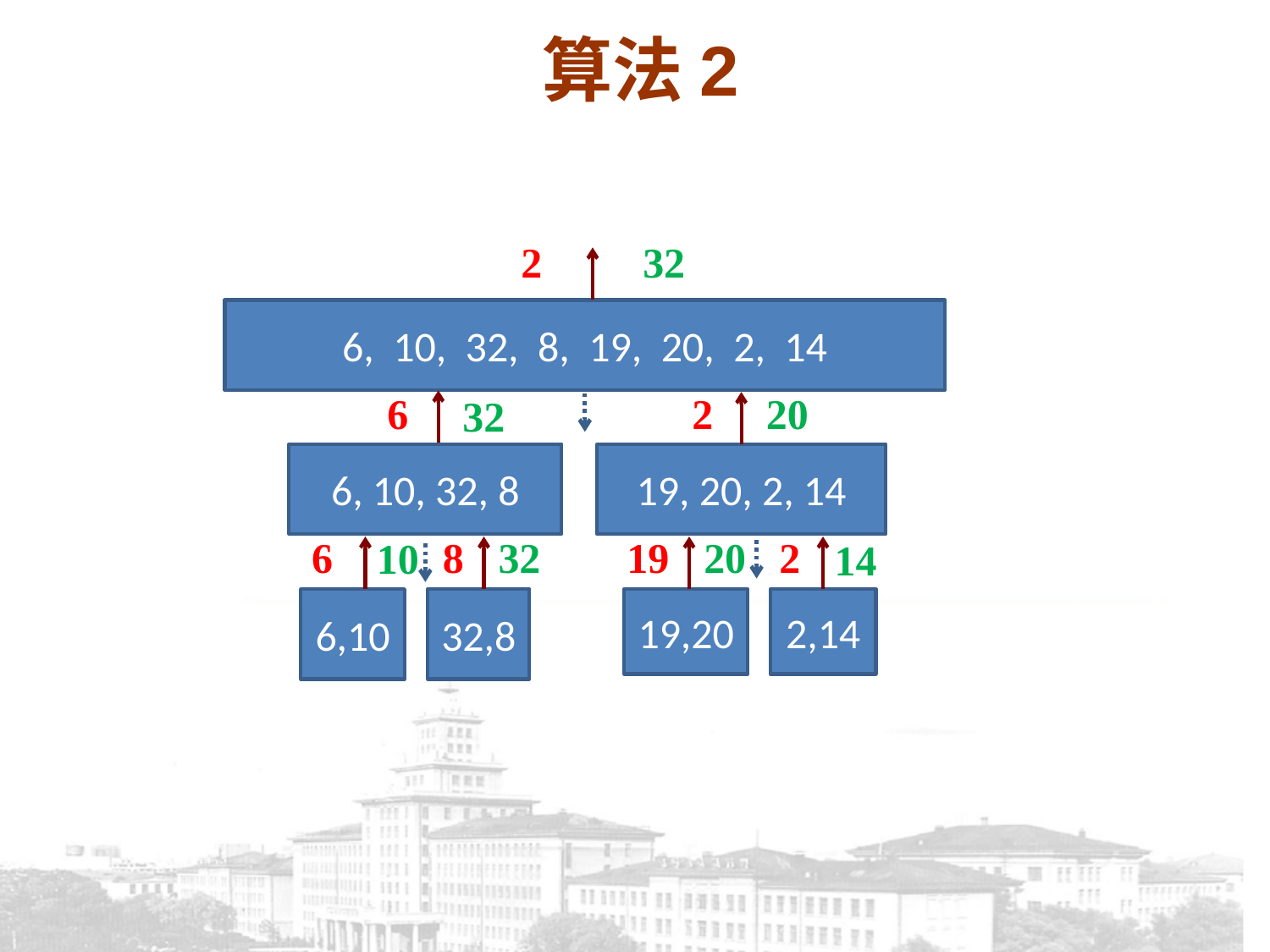

算法2
2
32
6,  10,  32,  8,  19,  20,  2,  14
6
2
20
32
6, 10, 32, 8
19, 20, 2, 14
6
8
32
19
20
2
10
14
6,10
32,8
19,20
2,14